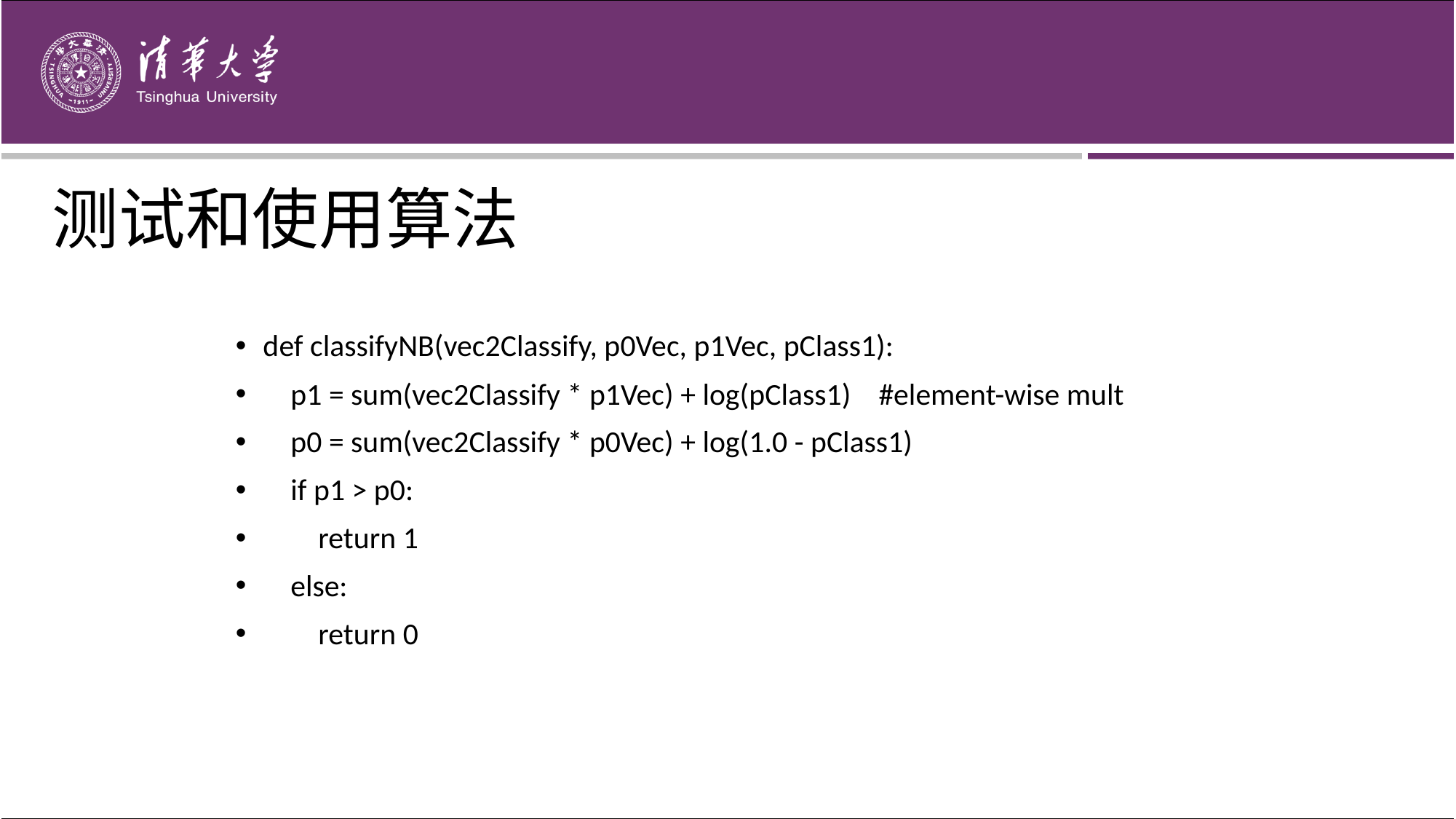

测试和使用算法
def classifyNB(vec2Classify, p0Vec, p1Vec, pClass1):
    p1 = sum(vec2Classify * p1Vec) + log(pClass1)    #element-wise mult
    p0 = sum(vec2Classify * p0Vec) + log(1.0 - pClass1)
    if p1 > p0:
        return 1
    else:
        return 0